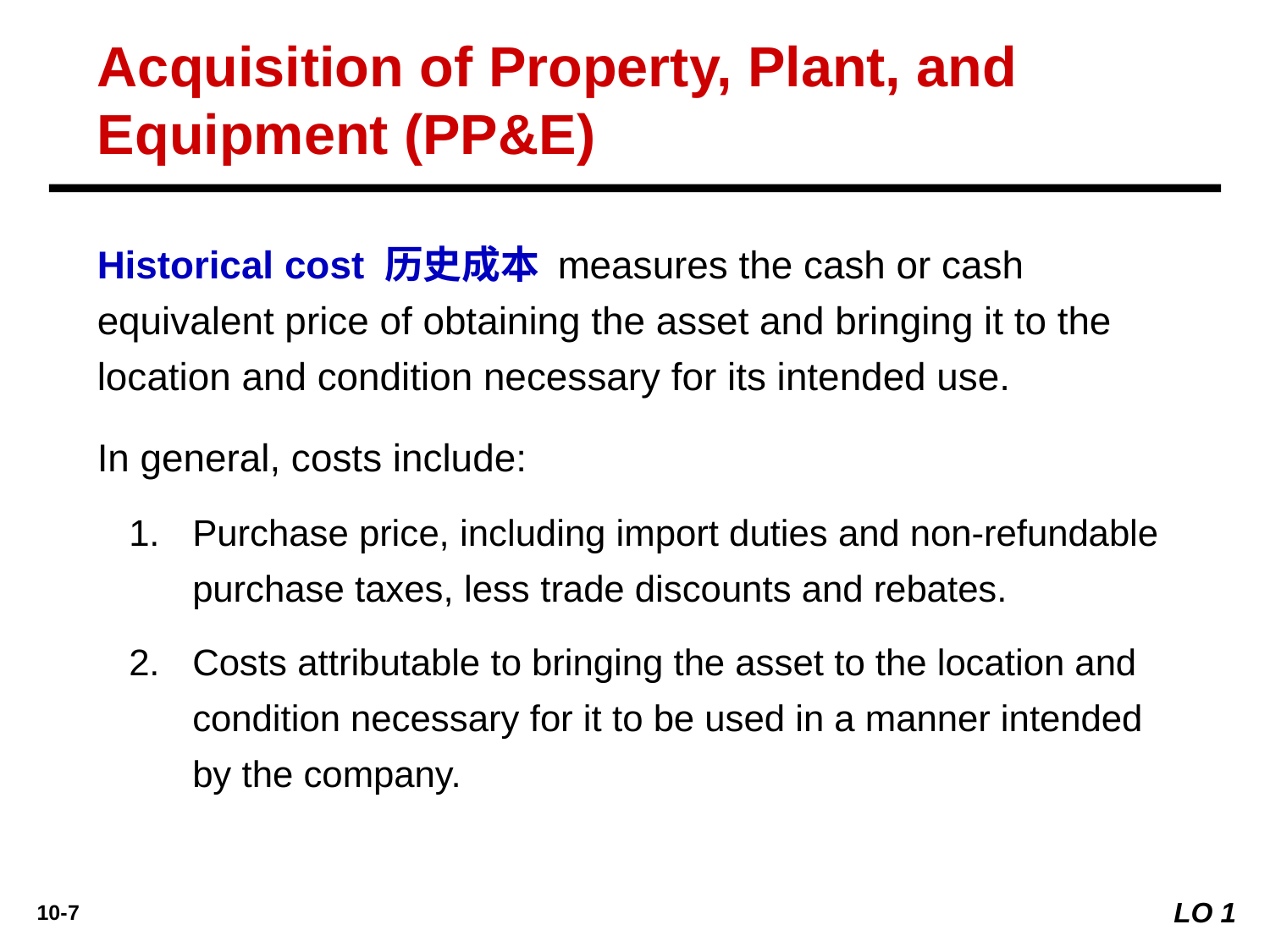

Acquisition of Property, Plant, and Equipment (PP&E)

Historical cost 历史成本 measures the cash or cash equivalent price of obtaining the asset and bringing it to the location and condition necessary for its intended use.
In general, costs include:
Purchase price, including import duties and non-refundable purchase taxes, less trade discounts and rebates.
Costs attributable to bringing the asset to the location and condition necessary for it to be used in a manner intended by the company.
LO 1